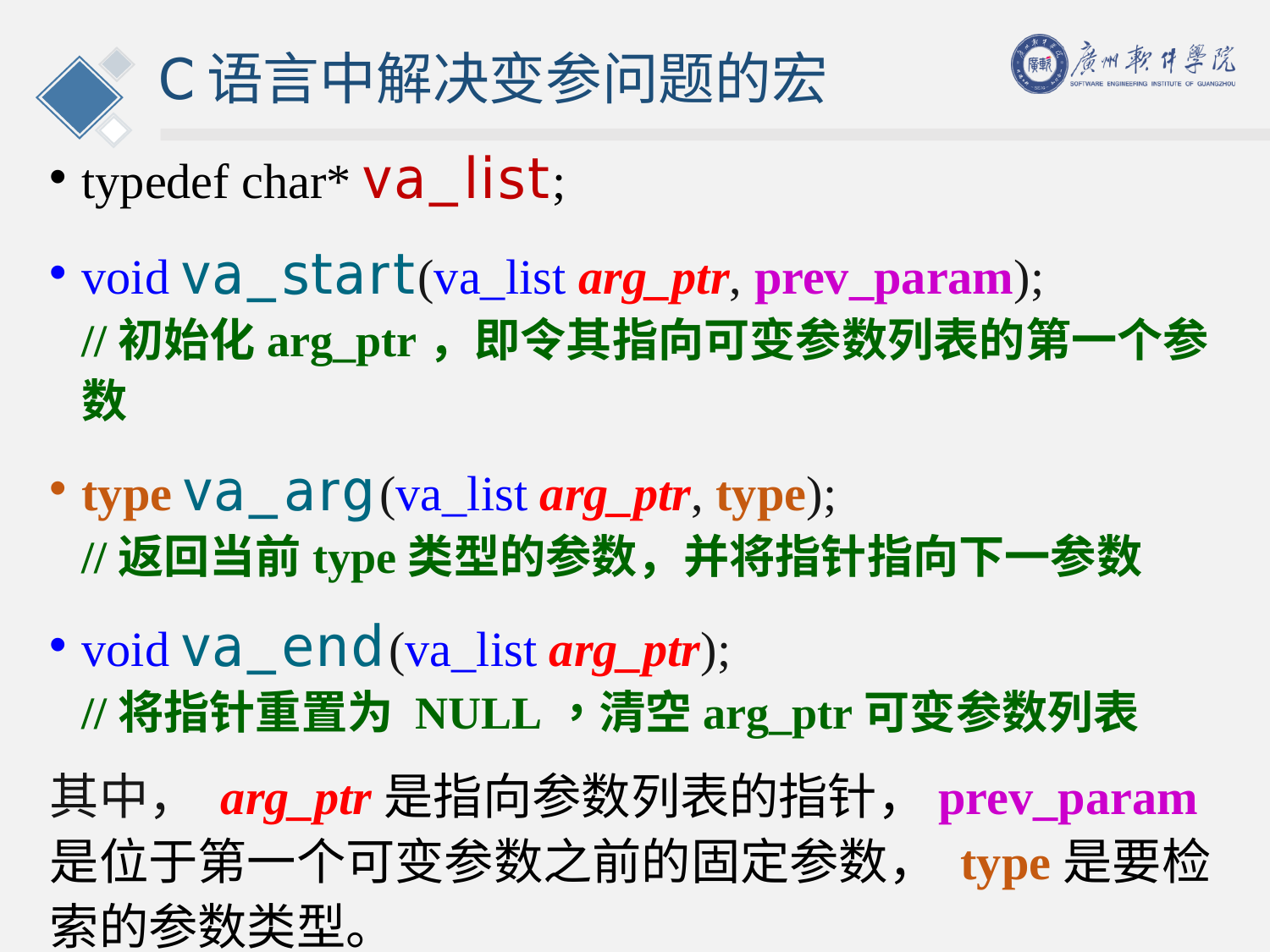

# C语言中解决变参问题的宏
typedef char* va_list;
void va_start(va_list arg_ptr, prev_param);
//初始化arg_ptr，即令其指向可变参数列表的第一个参数
type va_arg(va_list arg_ptr, type);
//返回当前type类型的参数，并将指针指向下一参数
void va_end(va_list arg_ptr);
//将指针重置为 NULL，清空arg_ptr可变参数列表
其中， arg_ptr是指向参数列表的指针，prev_param是位于第一个可变参数之前的固定参数， type是要检索的参数类型。